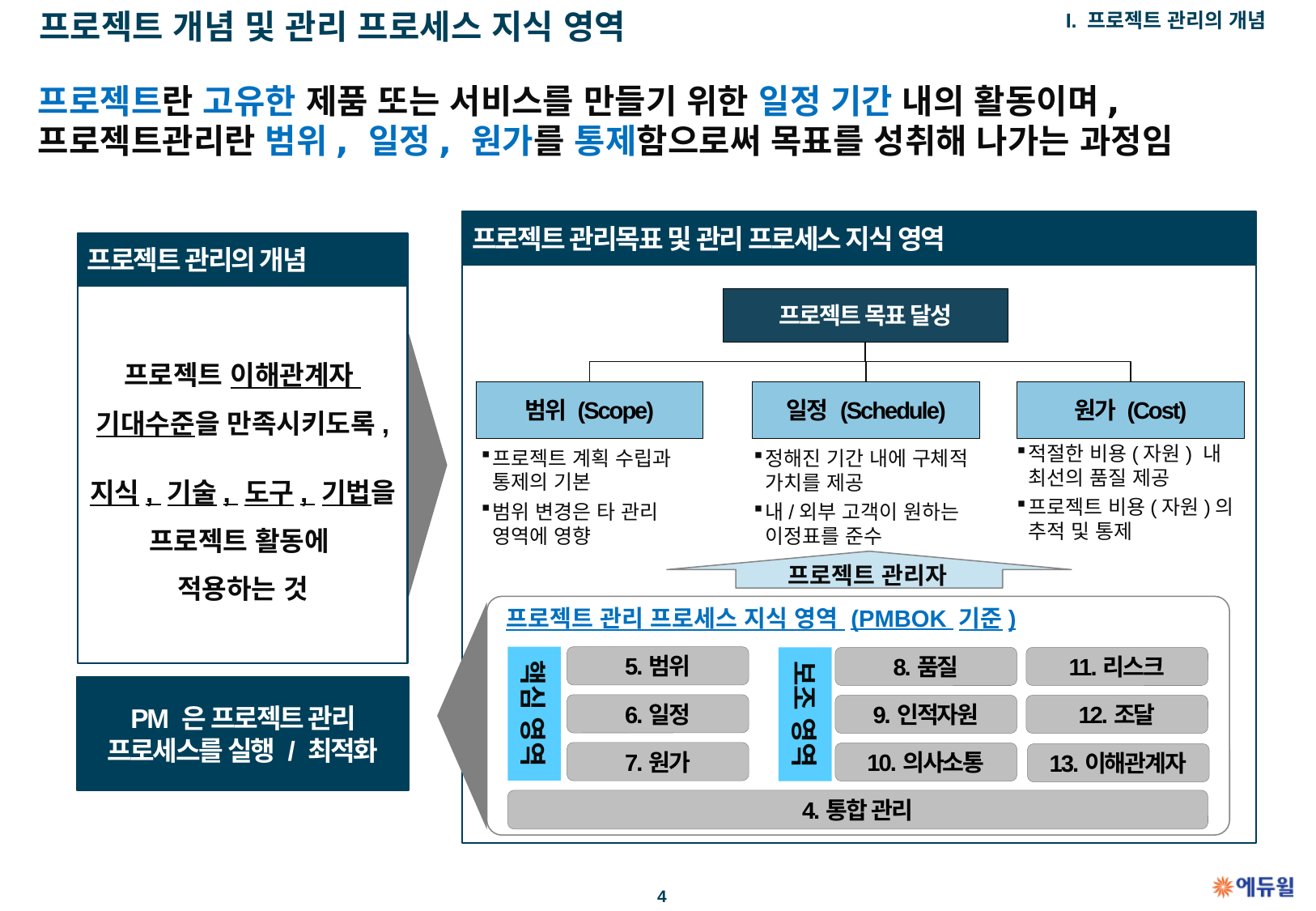

프로젝트 개념 및 관리 프로세스 지식 영역
I. 프로젝트 관리의 개념
# 프로젝트란 고유한 제품 또는 서비스를 만들기 위한 일정 기간 내의 활동이며, 프로젝트관리란 범위, 일정, 원가를 통제함으로써 목표를 성취해 나가는 과정임
프로젝트 관리목표 및 관리 프로세스 지식 영역

프로젝트 관리의 개념

프로젝트 목표 달성
프로젝트 이해관계자
기대수준을 만족시키도록,
지식, 기술, 도구, 기법을 프로젝트 활동에
적용하는 것
범위 (Scope)
일정 (Schedule)
원가 (Cost)
적절한 비용(자원) 내 최선의 품질 제공
프로젝트 비용(자원)의 추적 및 통제
프로젝트 계획 수립과 통제의 기본
범위 변경은 타 관리 영역에 영향
정해진 기간 내에 구체적 가치를 제공
내/외부 고객이 원하는 이정표를 준수

프로젝트 관리자

프로젝트 관리 프로세스 지식 영역 (PMBOK 기준)
핵심 영역
5.범위
보조 영역
8.품질
11.리스크
6.일정
9.인적자원
12.조달
7.원가
10.의사소통
13.이해관계자
4.통합 관리
PM 은 프로젝트 관리 프로세스를 실행 / 최적화